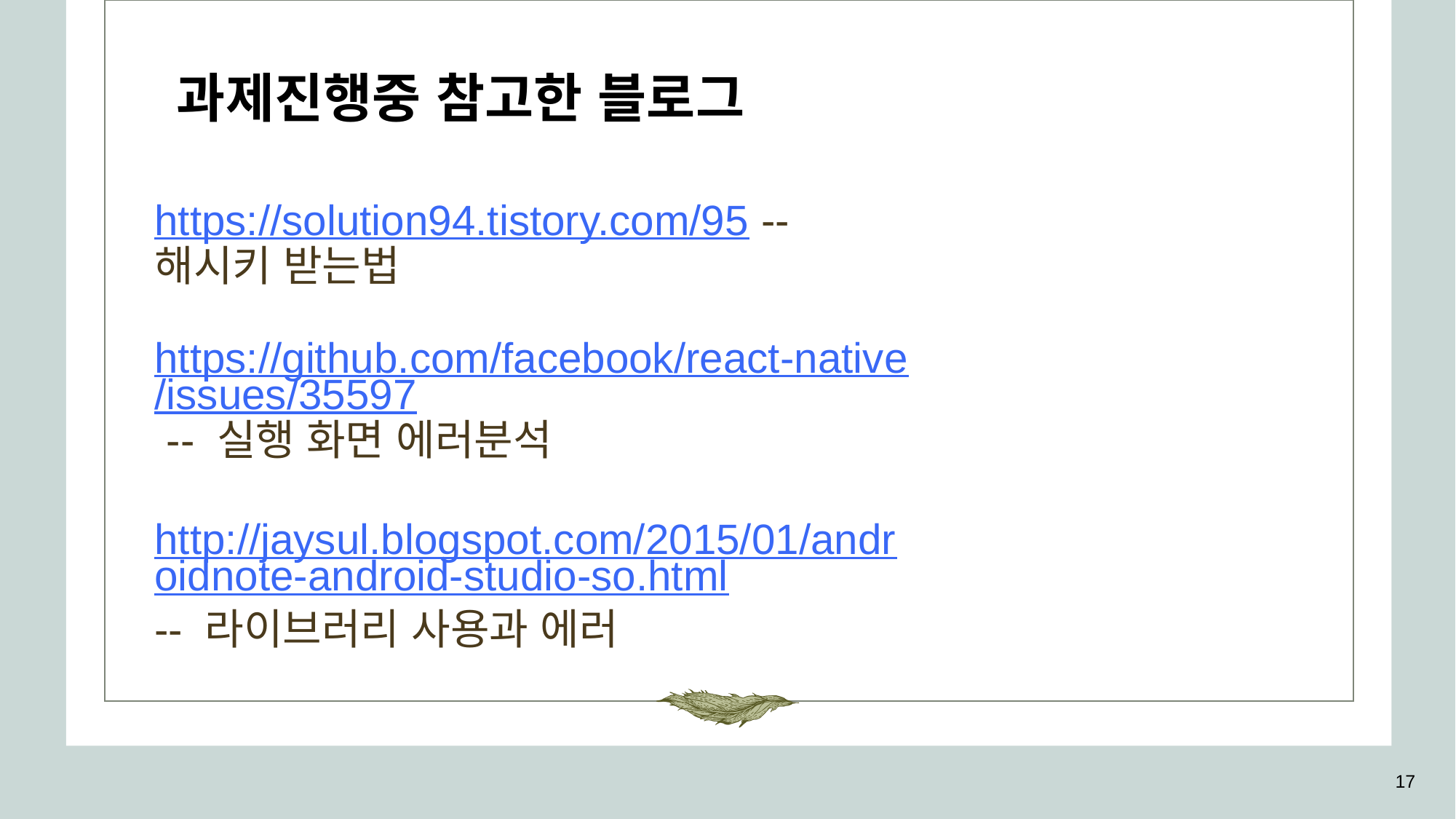

과제진행중 참고한 블로그

https://solution94.tistory.com/95 -- 해시키 받는법
https://github.com/facebook/react-native/issues/35597 -- 실행 화면 에러분석
http://jaysul.blogspot.com/2015/01/androidnote-android-studio-so.html
-- 라이브러리 사용과 에러

17